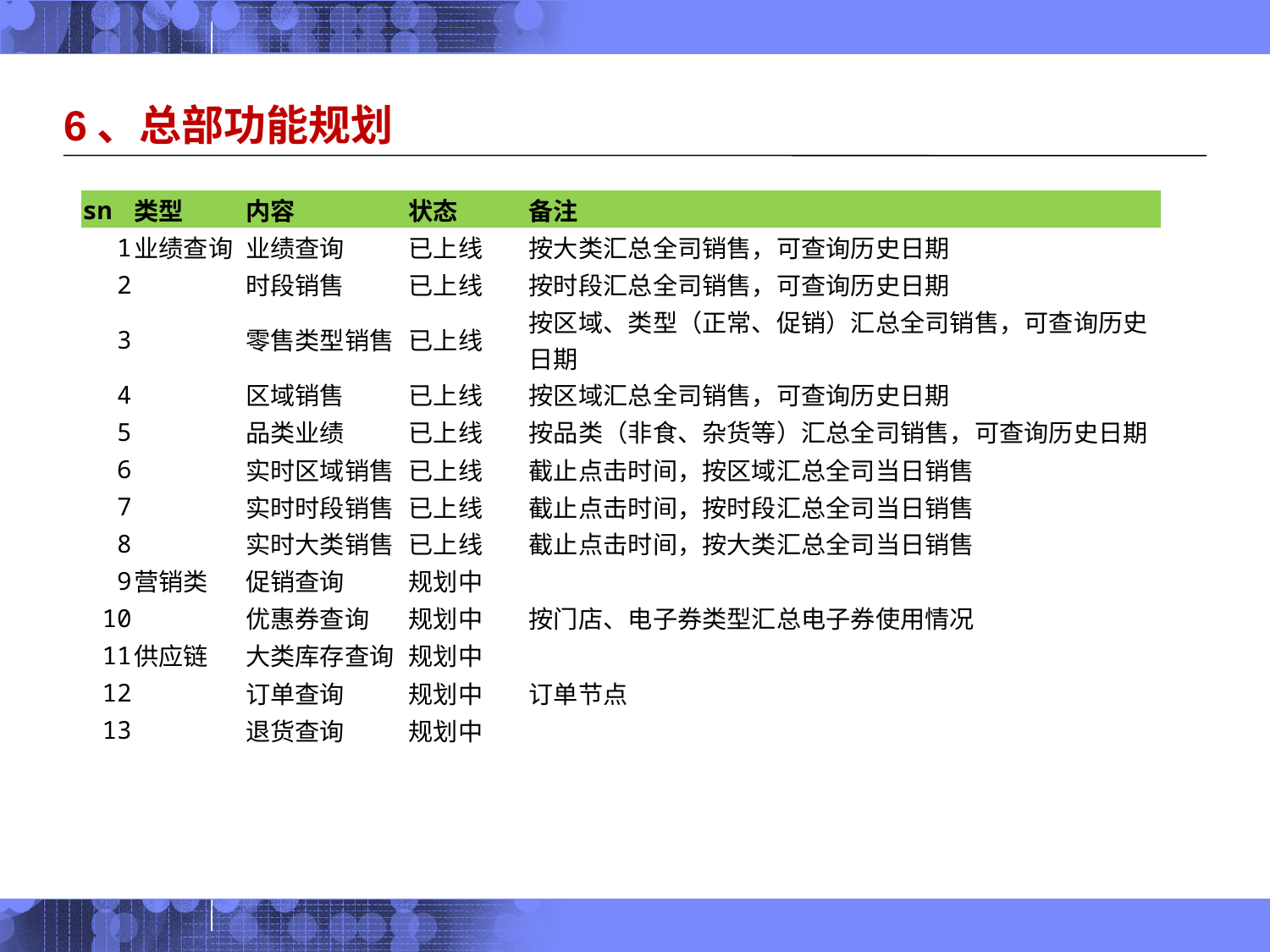

# 6、总部功能规划
| sn | 类型 | 内容 | 状态 | 备注 |
| --- | --- | --- | --- | --- |
| 1 | 业绩查询 | 业绩查询 | 已上线 | 按大类汇总全司销售，可查询历史日期 |
| 2 |  | 时段销售 | 已上线 | 按时段汇总全司销售，可查询历史日期 |
| 3 |  | 零售类型销售 | 已上线 | 按区域、类型（正常、促销）汇总全司销售，可查询历史日期 |
| 4 |  | 区域销售 | 已上线 | 按区域汇总全司销售，可查询历史日期 |
| 5 |  | 品类业绩 | 已上线 | 按品类（非食、杂货等）汇总全司销售，可查询历史日期 |
| 6 |  | 实时区域销售 | 已上线 | 截止点击时间，按区域汇总全司当日销售 |
| 7 |  | 实时时段销售 | 已上线 | 截止点击时间，按时段汇总全司当日销售 |
| 8 |  | 实时大类销售 | 已上线 | 截止点击时间，按大类汇总全司当日销售 |
| 9 | 营销类 | 促销查询 | 规划中 |  |
| 10 |  | 优惠券查询 | 规划中 | 按门店、电子券类型汇总电子券使用情况 |
| 11 | 供应链 | 大类库存查询 | 规划中 |  |
| 12 |  | 订单查询 | 规划中 | 订单节点 |
| 13 |  | 退货查询 | 规划中 |  |